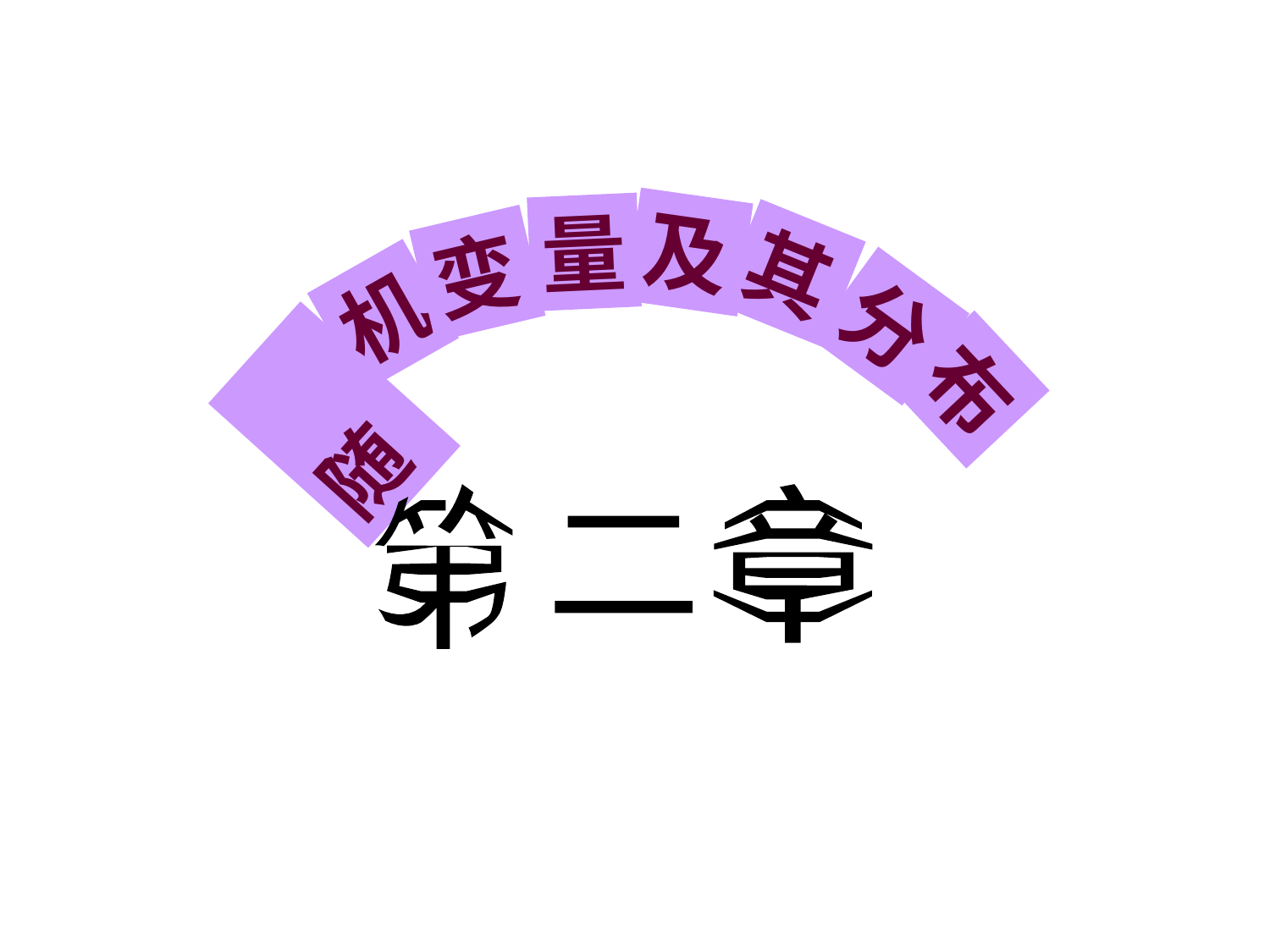

量
及
变
其
机
分
布
 随
第
章
二